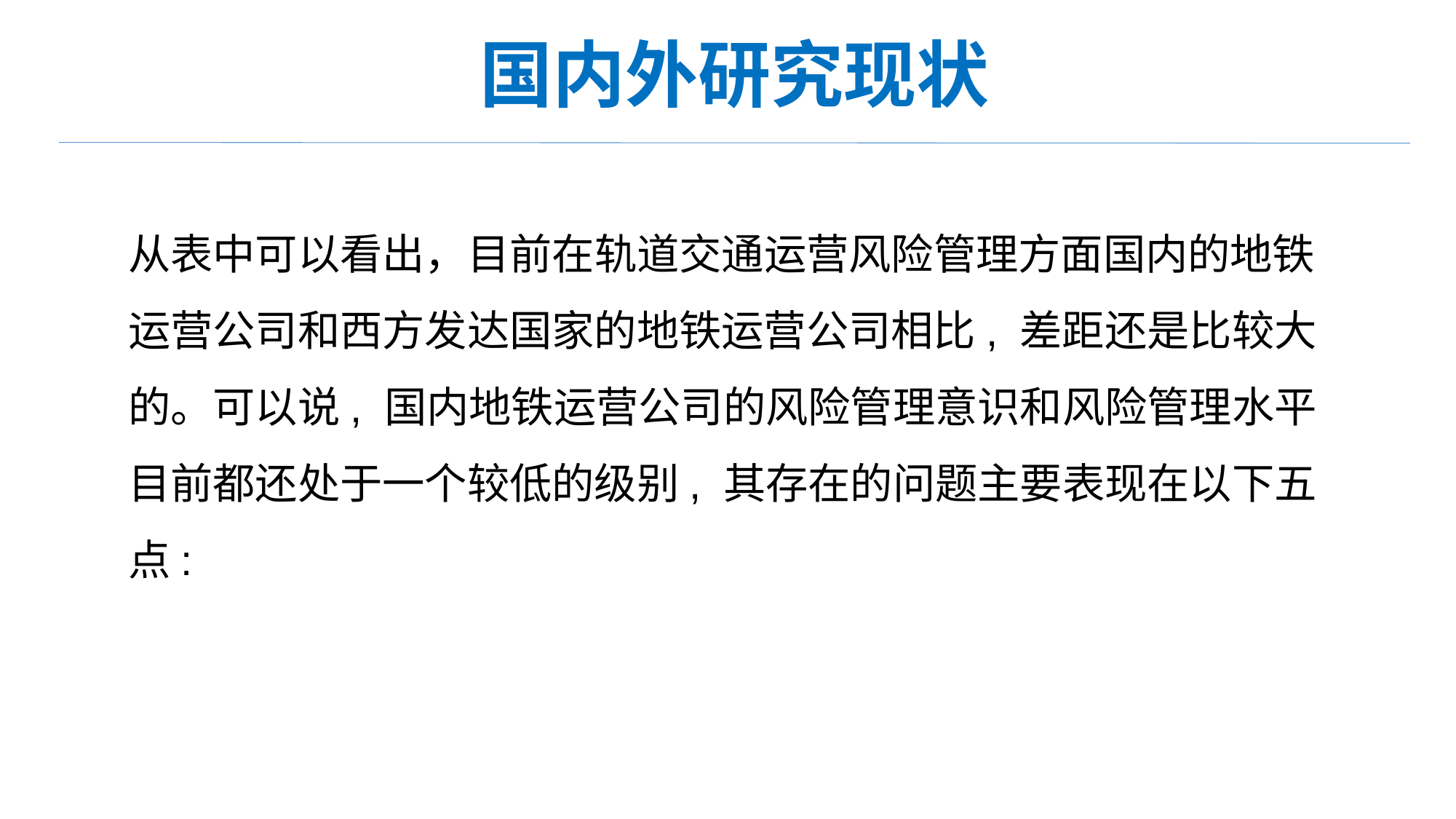

国内外研究现状
从表中可以看出，目前在轨道交通运营风险管理方面国内的地铁运营公司和西方发达国家的地铁运营公司相比, 差距还是比较大的。可以说, 国内地铁运营公司的风险管理意识和风险管理水平目前都还处于一个较低的级别, 其存在的问题主要表现在以下五点:
11